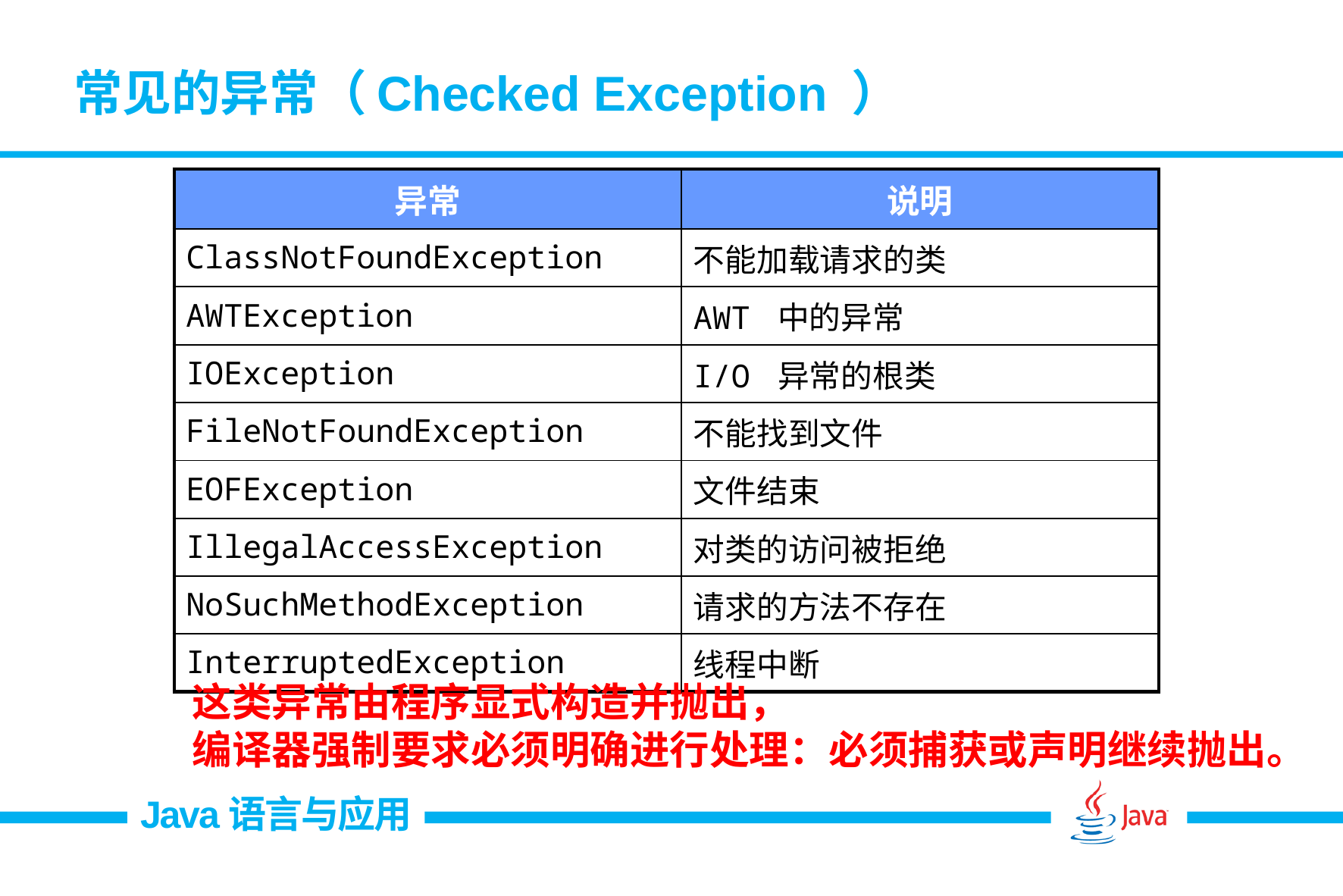

23
# 常见的异常（Checked Exception ）
| 异常 | 说明 |
| --- | --- |
| ClassNotFoundException | 不能加载请求的类 |
| AWTException | AWT 中的异常 |
| IOException | I/O 异常的根类 |
| FileNotFoundException | 不能找到文件 |
| EOFException | 文件结束 |
| IllegalAccessException | 对类的访问被拒绝 |
| NoSuchMethodException | 请求的方法不存在 |
| InterruptedException | 线程中断 |
这类异常由程序显式构造并抛出，
编译器强制要求必须明确进行处理：必须捕获或声明继续抛出。